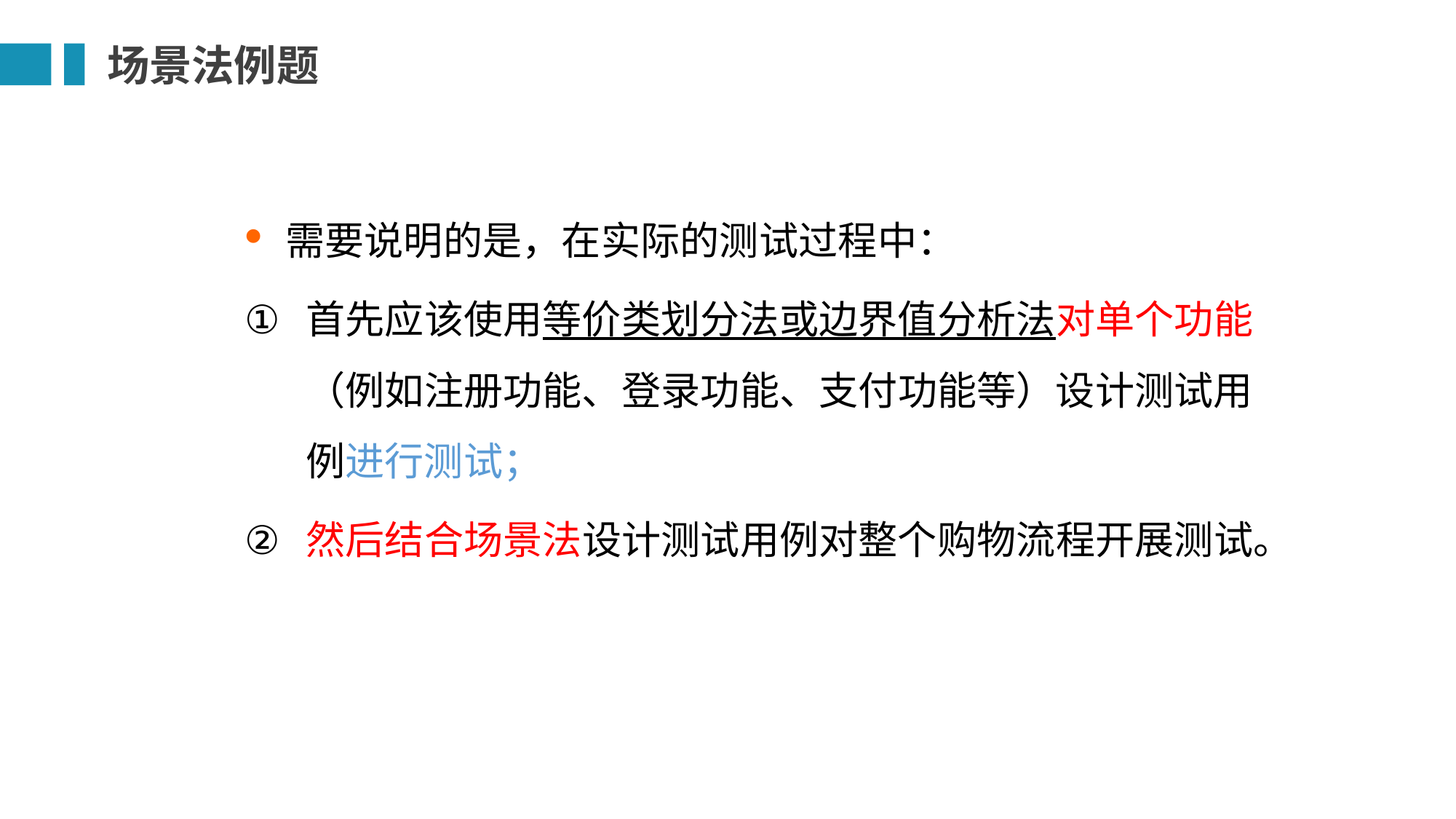

场景法例题

需要说明的是，在实际的测试过程中：
首先应该使用等价类划分法或边界值分析法对单个功能（例如注册功能、登录功能、支付功能等）设计测试用例进行测试；
然后结合场景法设计测试用例对整个购物流程开展测试。
127